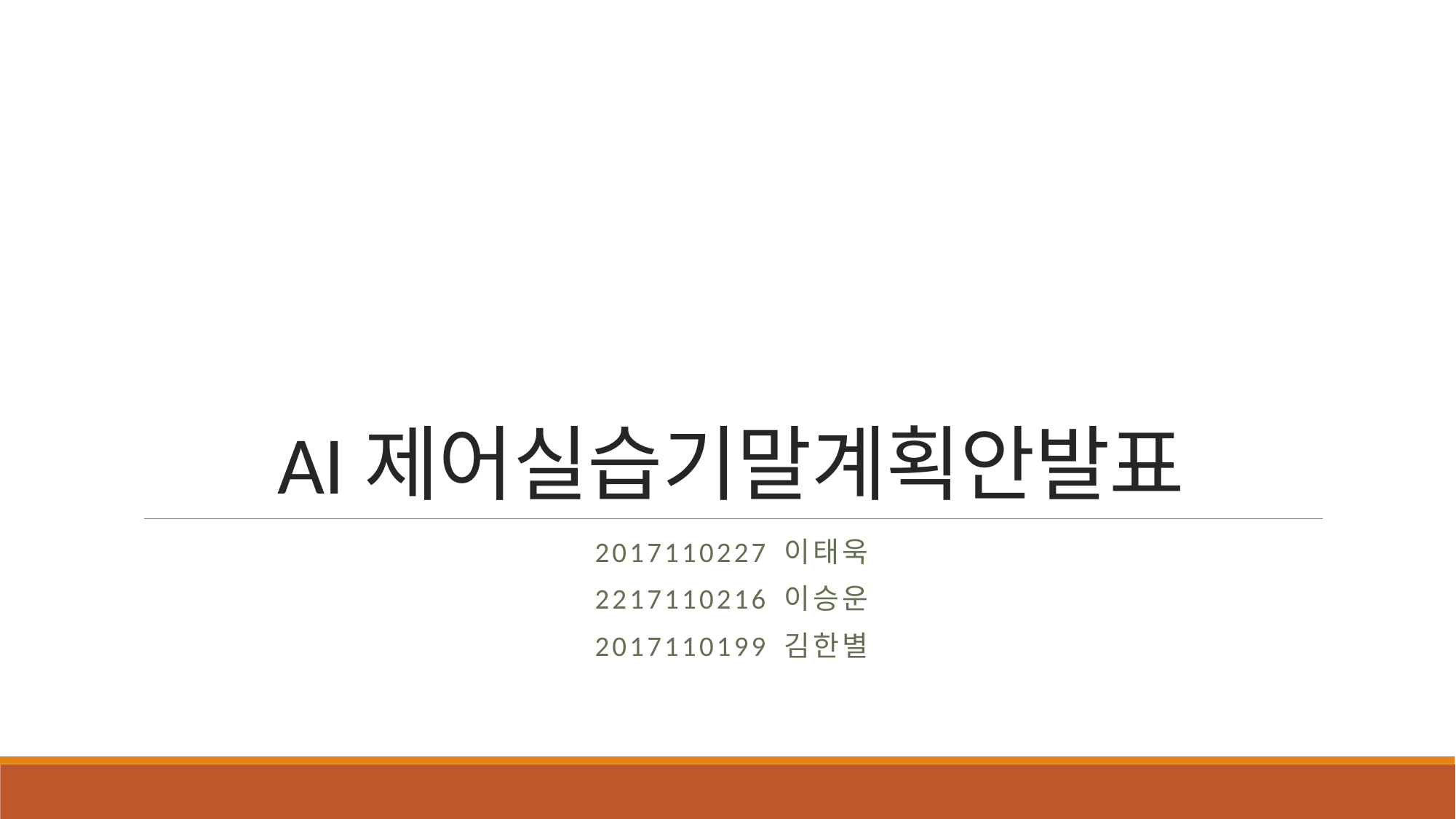

# AI제어실습기말계획안발표
2017110227 이태욱
2217110216 이승운
2017110199 김한별